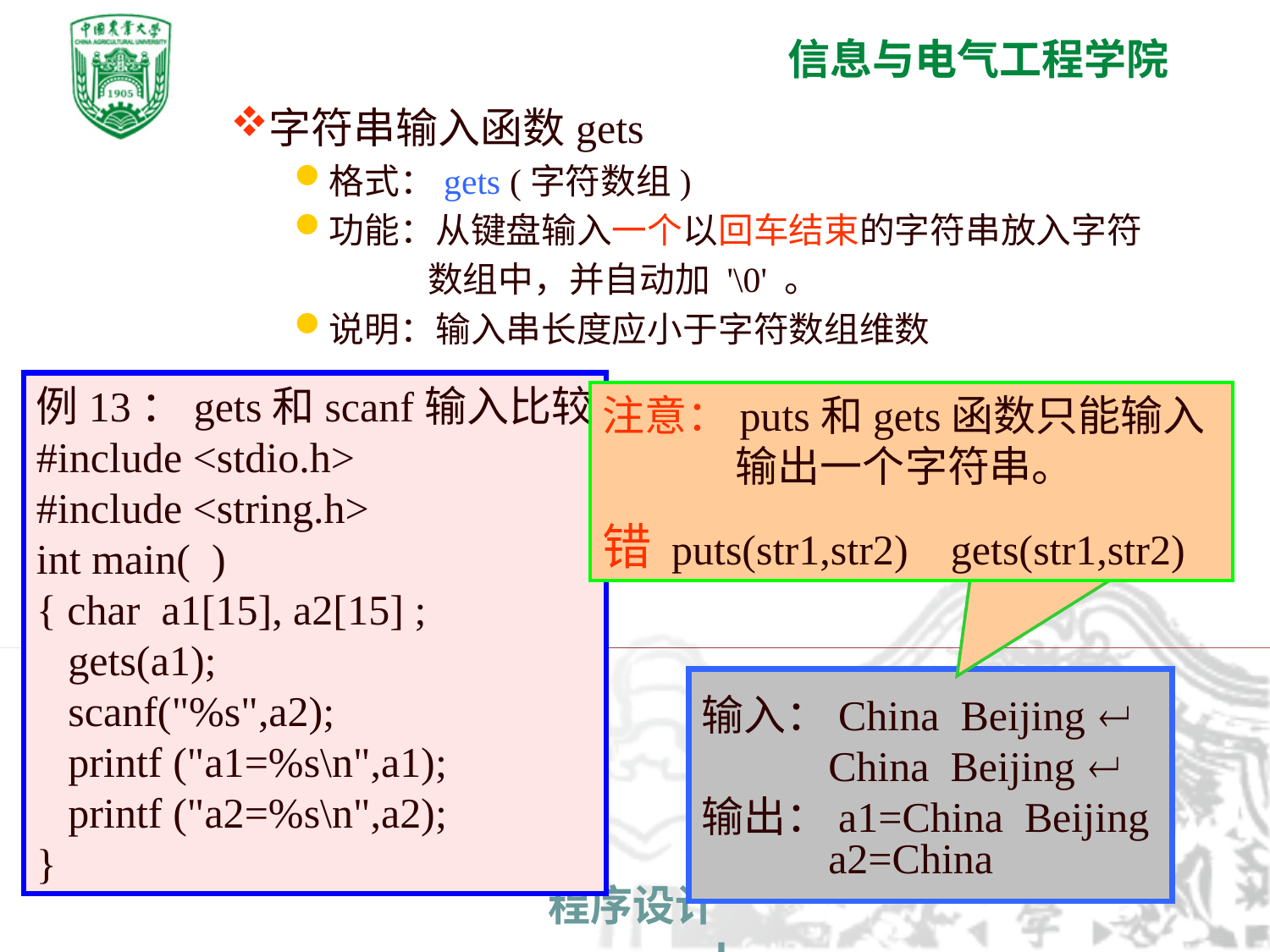

字符串输入函数gets
格式：gets (字符数组)
功能：从键盘输入一个以回车结束的字符串放入字符
                数组中，并自动加 '\0' 。
说明：输入串长度应小于字符数组维数
例13：gets和scanf输入比较
#include <stdio.h>
#include <string.h>
int main(  )
{ char  a1[15], a2[15] ;
   gets(a1);
   scanf("%s",a2);
   printf ("a1=%s\n",a1);
   printf ("a2=%s\n",a2);
}
注意：puts和gets函数只能输入输出一个字符串。
错 puts(str1,str2)    gets(str1,str2)
在scanf 中遇空格字符串便结束了，  而gets 中，却将空格 作为字符存入字符型 数组中。
输入：China  Beijing ↵
            China  Beijing ↵
输出：a1=China  Beijing
            a2=China